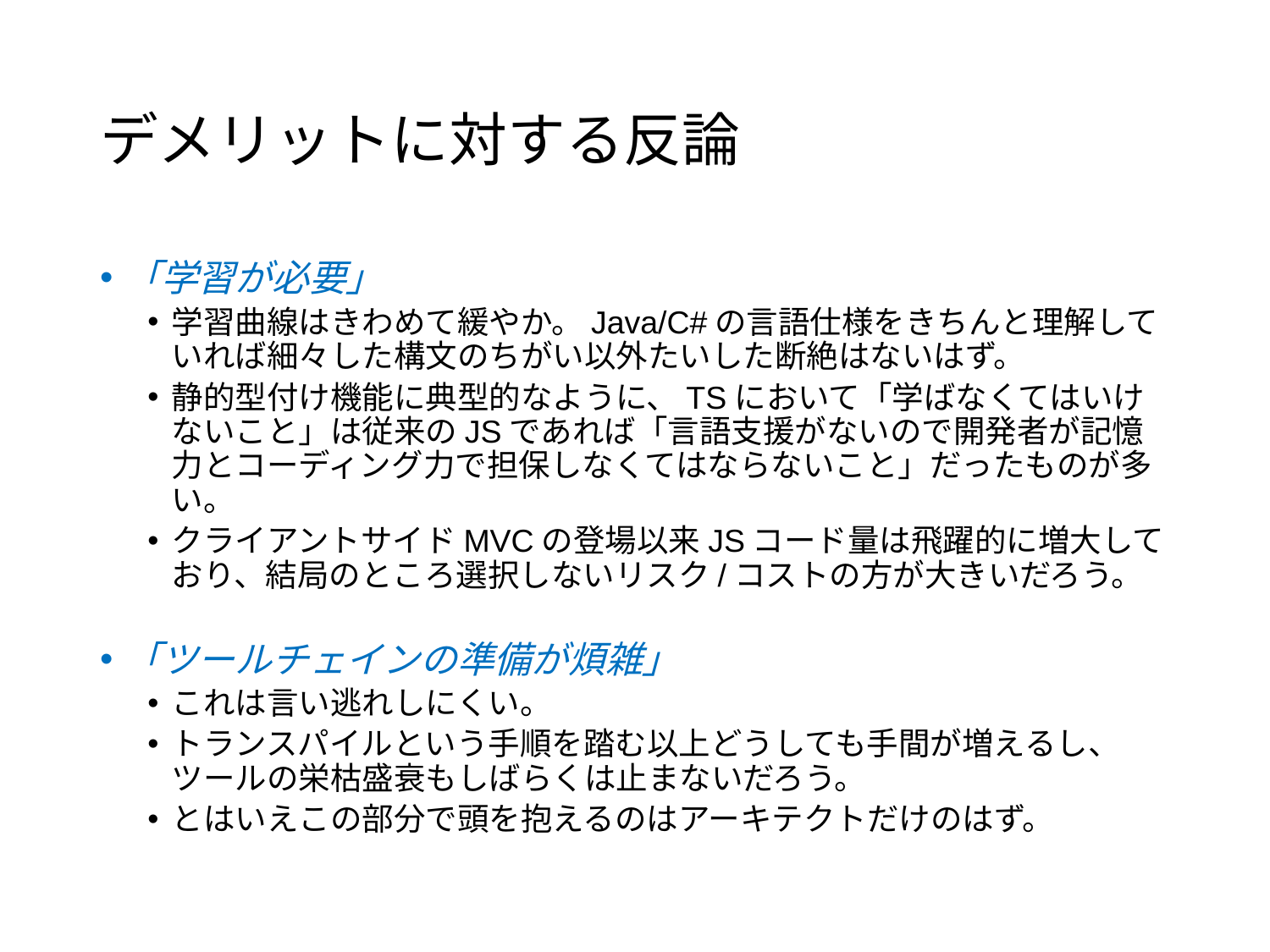

# デメリットに対する反論
「学習が必要」
学習曲線はきわめて緩やか。Java/C#の言語仕様をきちんと理解していれば細々した構文のちがい以外たいした断絶はないはず。
静的型付け機能に典型的なように、TSにおいて「学ばなくてはいけないこと」は従来のJSであれば「言語支援がないので開発者が記憶力とコーディング力で担保しなくてはならないこと」だったものが多い。
クライアントサイドMVCの登場以来JSコード量は飛躍的に増大しており、結局のところ選択しないリスク/コストの方が大きいだろう。
「ツールチェインの準備が煩雑」
これは言い逃れしにくい。
トランスパイルという手順を踏む以上どうしても手間が増えるし、ツールの栄枯盛衰もしばらくは止まないだろう。
とはいえこの部分で頭を抱えるのはアーキテクトだけのはず。